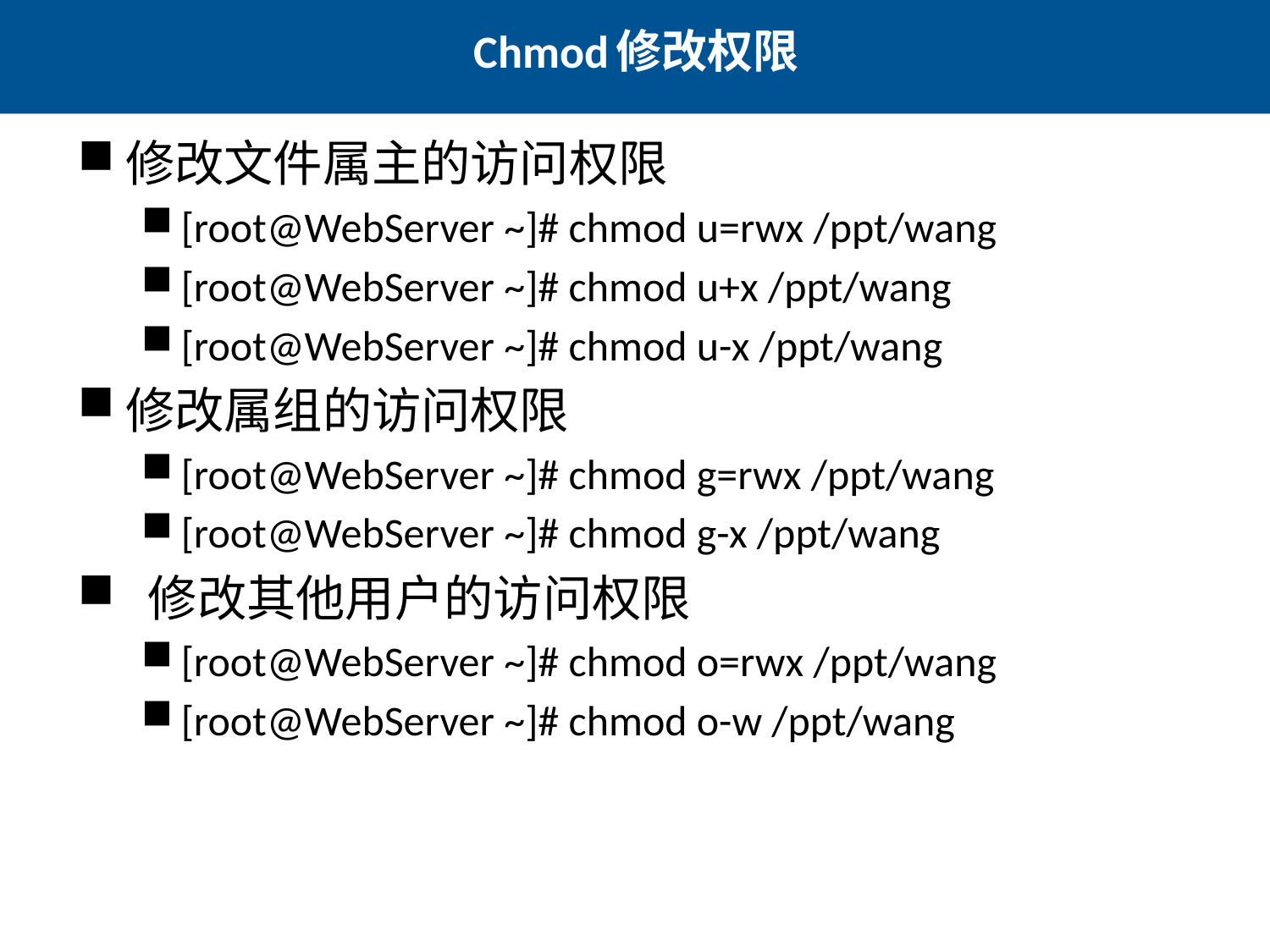

# Chmod修改权限
修改文件属主的访问权限
[root@WebServer ~]# chmod u=rwx /ppt/wang
[root@WebServer ~]# chmod u+x /ppt/wang
[root@WebServer ~]# chmod u-x /ppt/wang
修改属组的访问权限
[root@WebServer ~]# chmod g=rwx /ppt/wang
[root@WebServer ~]# chmod g-x /ppt/wang
 修改其他用户的访问权限
[root@WebServer ~]# chmod o=rwx /ppt/wang
[root@WebServer ~]# chmod o-w /ppt/wang